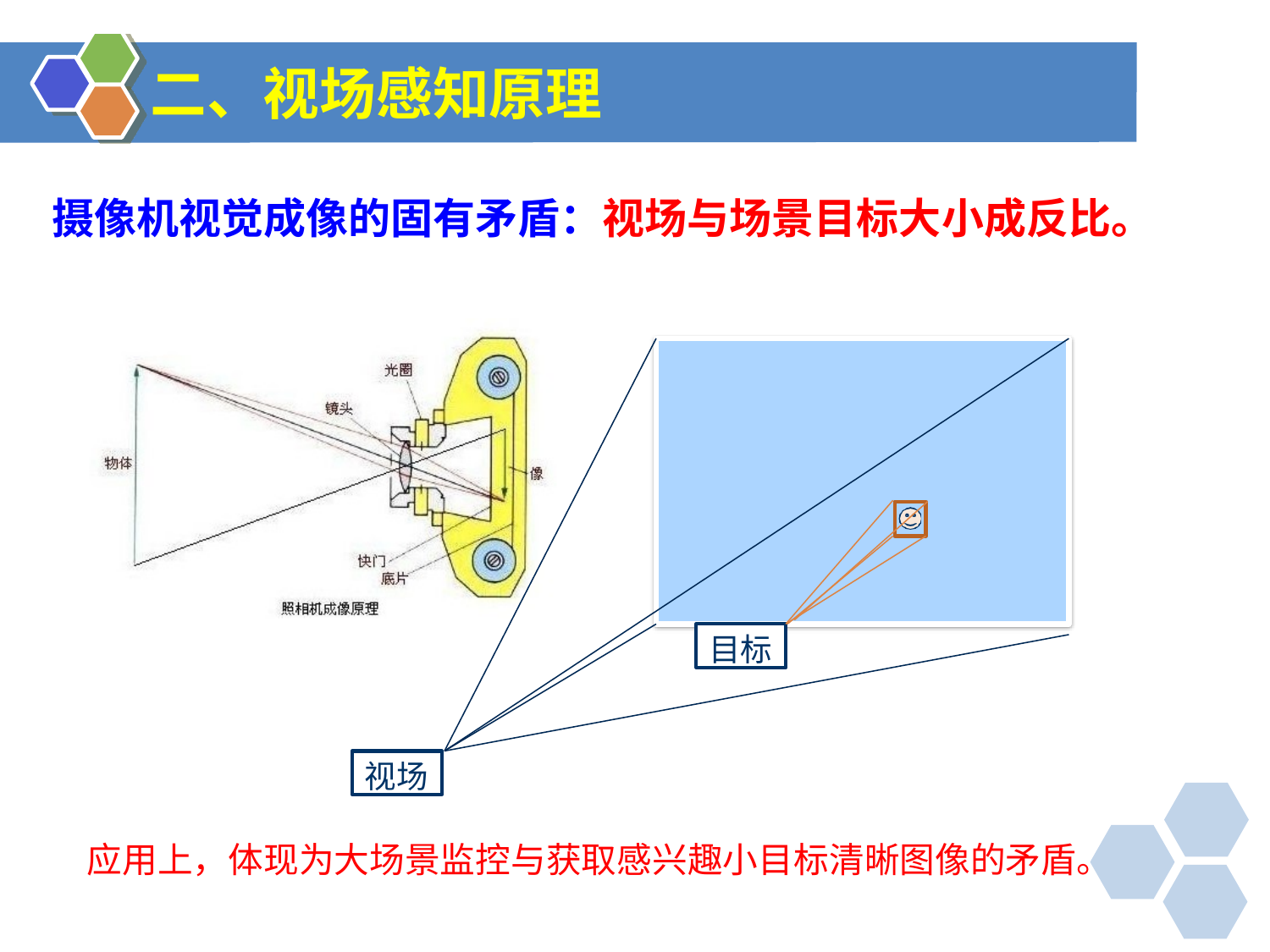

# 二、视场感知原理
摄像机视觉成像的固有矛盾：视场与场景目标大小成反比。

目标

视场
应用上，体现为大场景监控与获取感兴趣小目标清晰图像的矛盾。